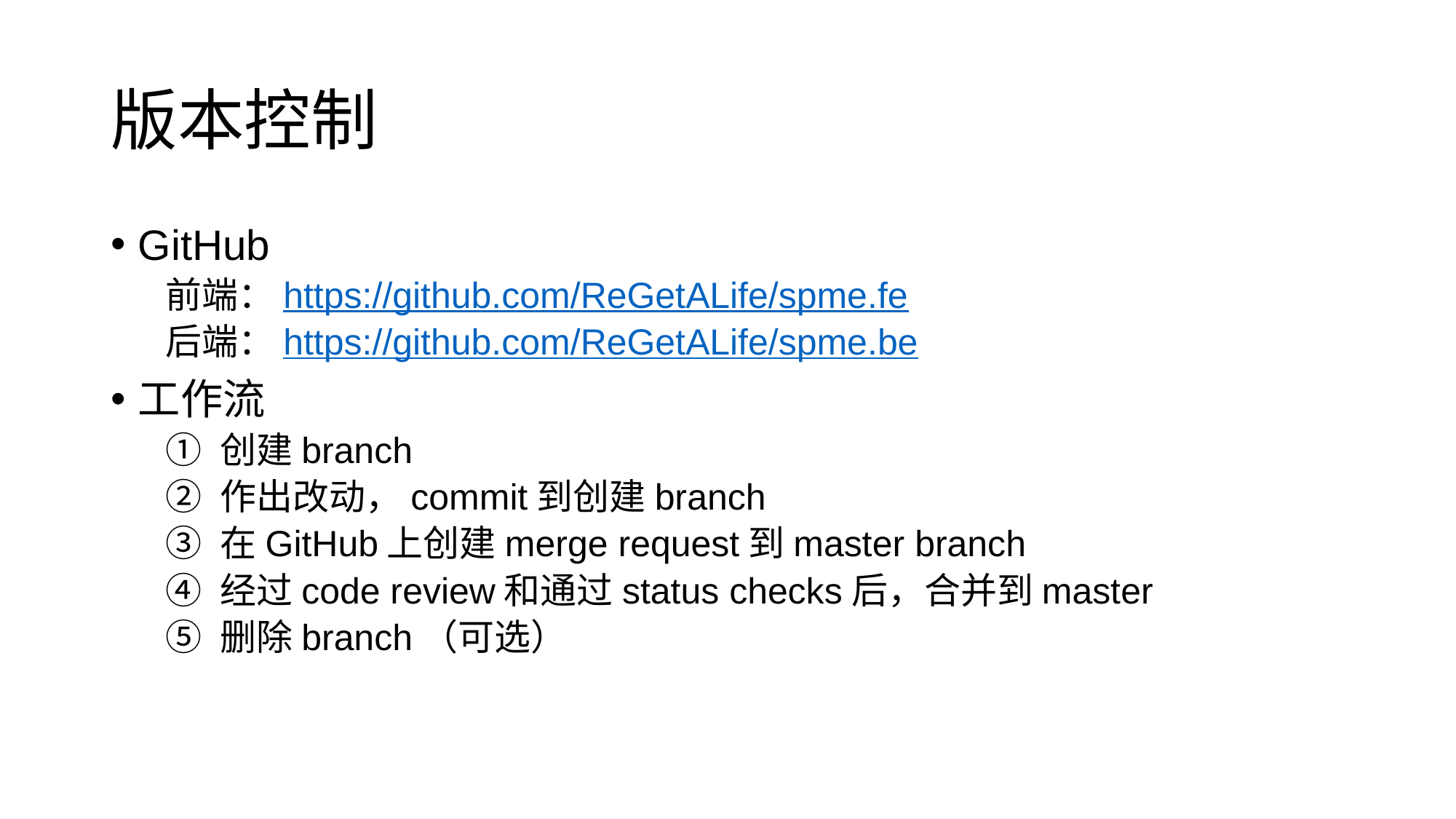

# 版本控制
GitHub
前端：https://github.com/ReGetALife/spme.fe
后端：https://github.com/ReGetALife/spme.be
工作流
创建branch
作出改动，commit到创建branch
在GitHub上创建merge request到master branch
经过code review和通过status checks后，合并到master
删除branch（可选）